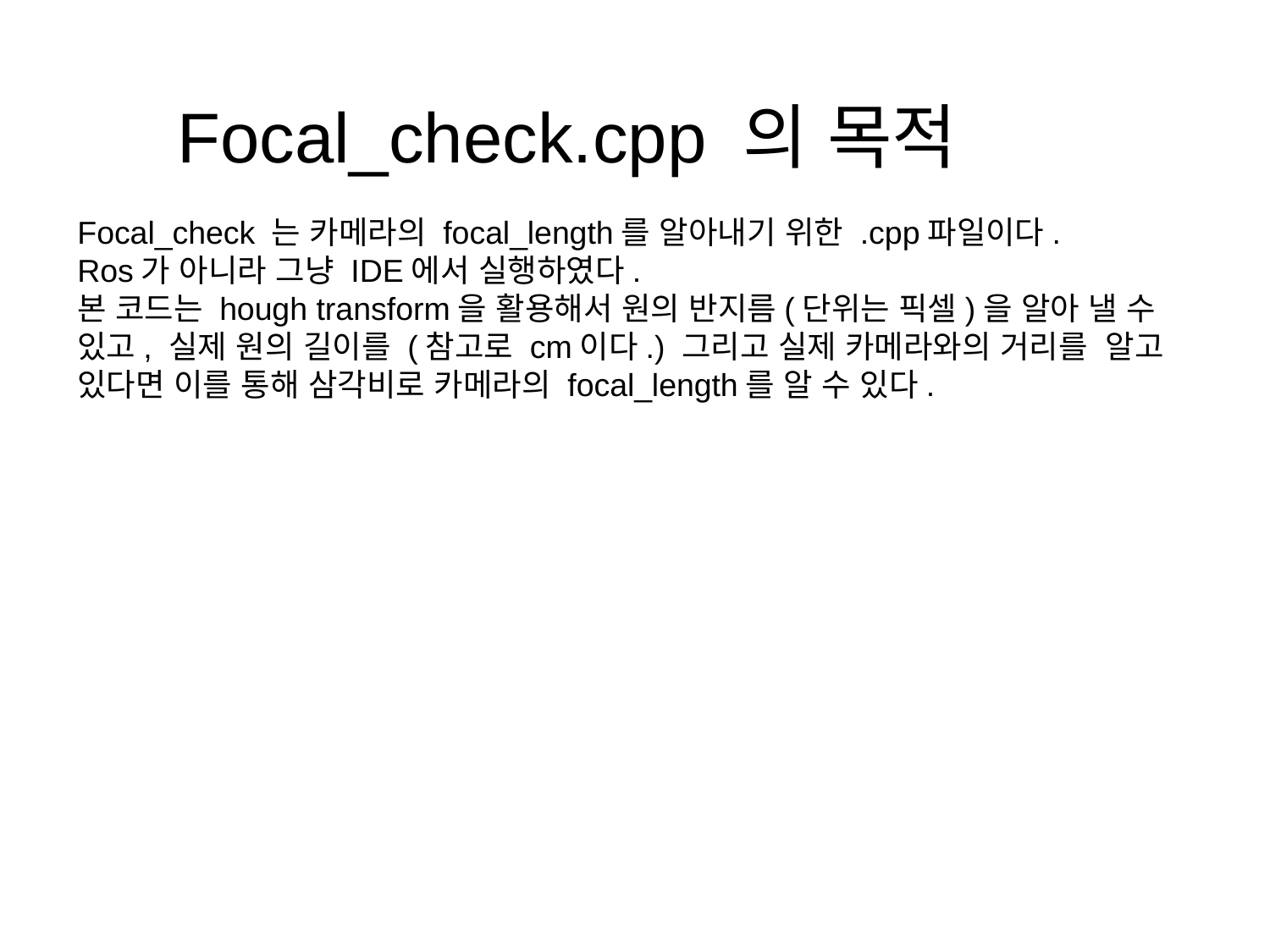

Focal_check.cpp 의 목적
Focal_check 는 카메라의 focal_length를 알아내기 위한 .cpp파일이다.
Ros가 아니라 그냥 IDE에서 실행하였다.
본 코드는 hough transform을 활용해서 원의 반지름(단위는 픽셀)을 알아 낼 수 있고, 실제 원의 길이를 (참고로 cm이다.) 그리고 실제 카메라와의 거리를  알고 있다면 이를 통해 삼각비로 카메라의 focal_length를 알 수 있다.